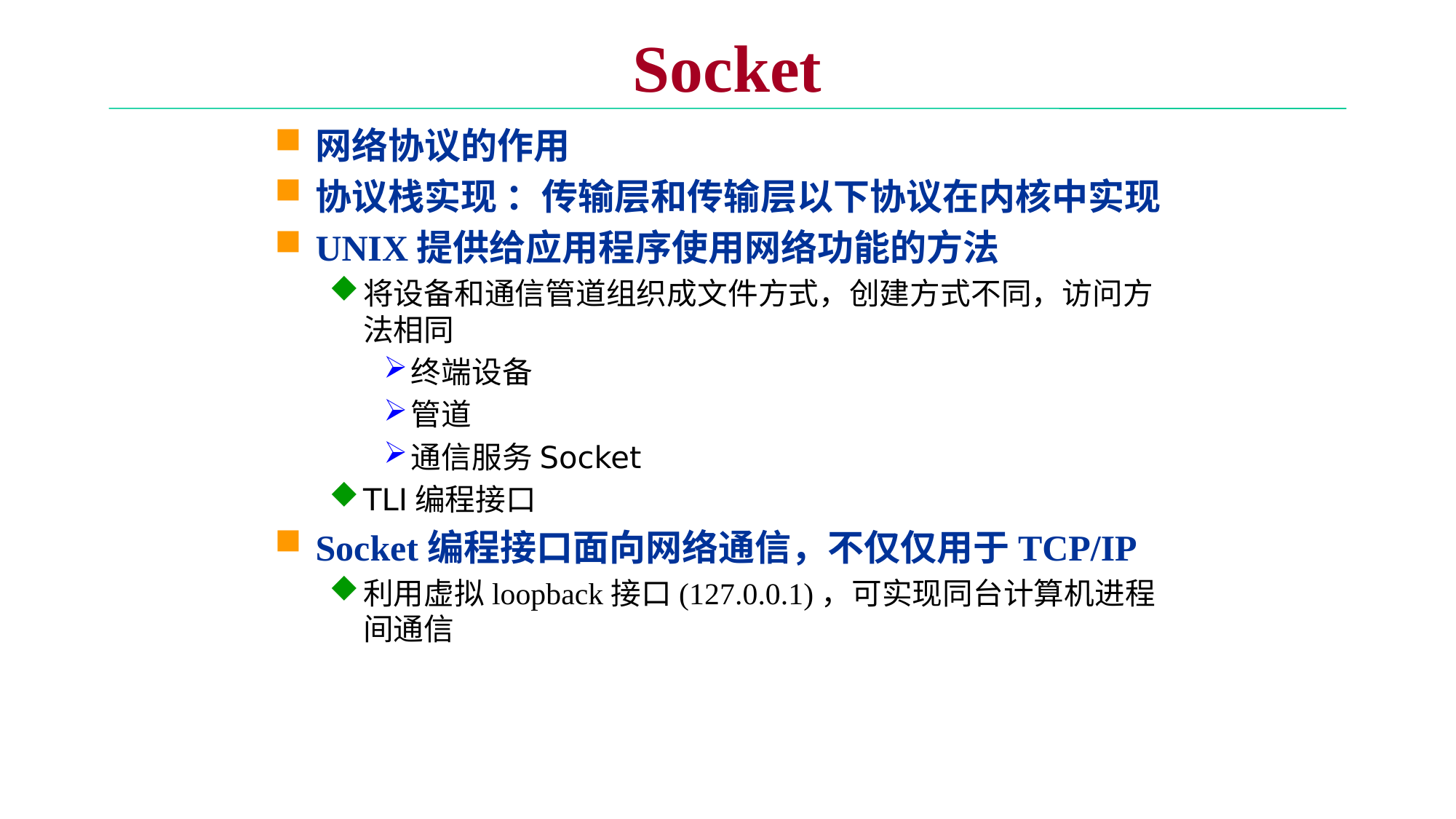

# Socket
网络协议的作用
协议栈实现 ：传输层和传输层以下协议在内核中实现
UNIX提供给应用程序使用网络功能的方法
将设备和通信管道组织成文件方式，创建方式不同，访问方法相同
终端设备
管道
通信服务Socket
TLI编程接口
Socket编程接口面向网络通信，不仅仅用于TCP/IP
利用虚拟loopback接口(127.0.0.1)，可实现同台计算机进程间通信